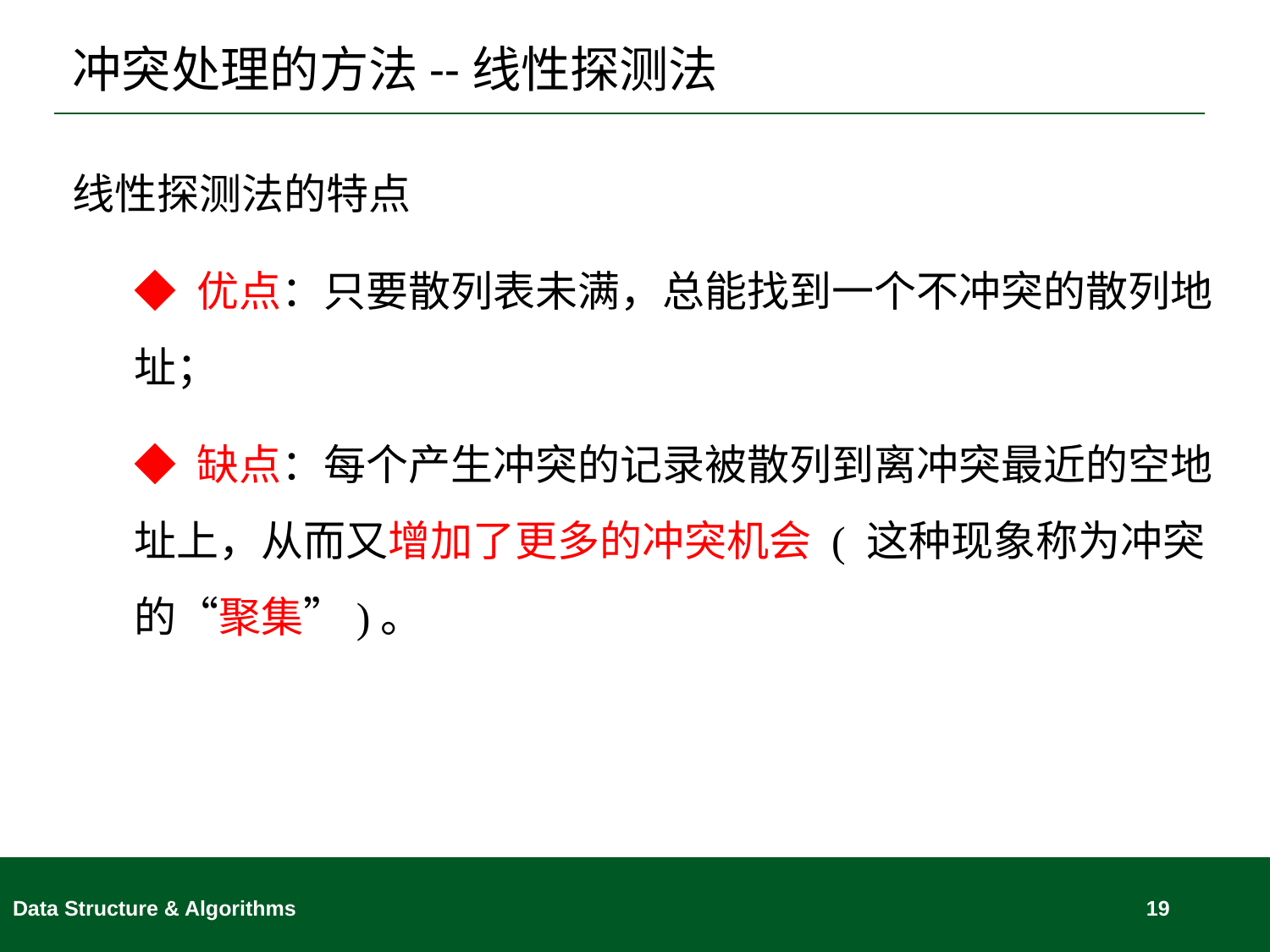

# 冲突处理的方法--线性探测法
线性探测法的特点
◆ 优点：只要散列表未满，总能找到一个不冲突的散列地址；
◆ 缺点：每个产生冲突的记录被散列到离冲突最近的空地址上，从而又增加了更多的冲突机会 ( 这种现象称为冲突的“聚集”)。

Data Structure & Algorithms
19